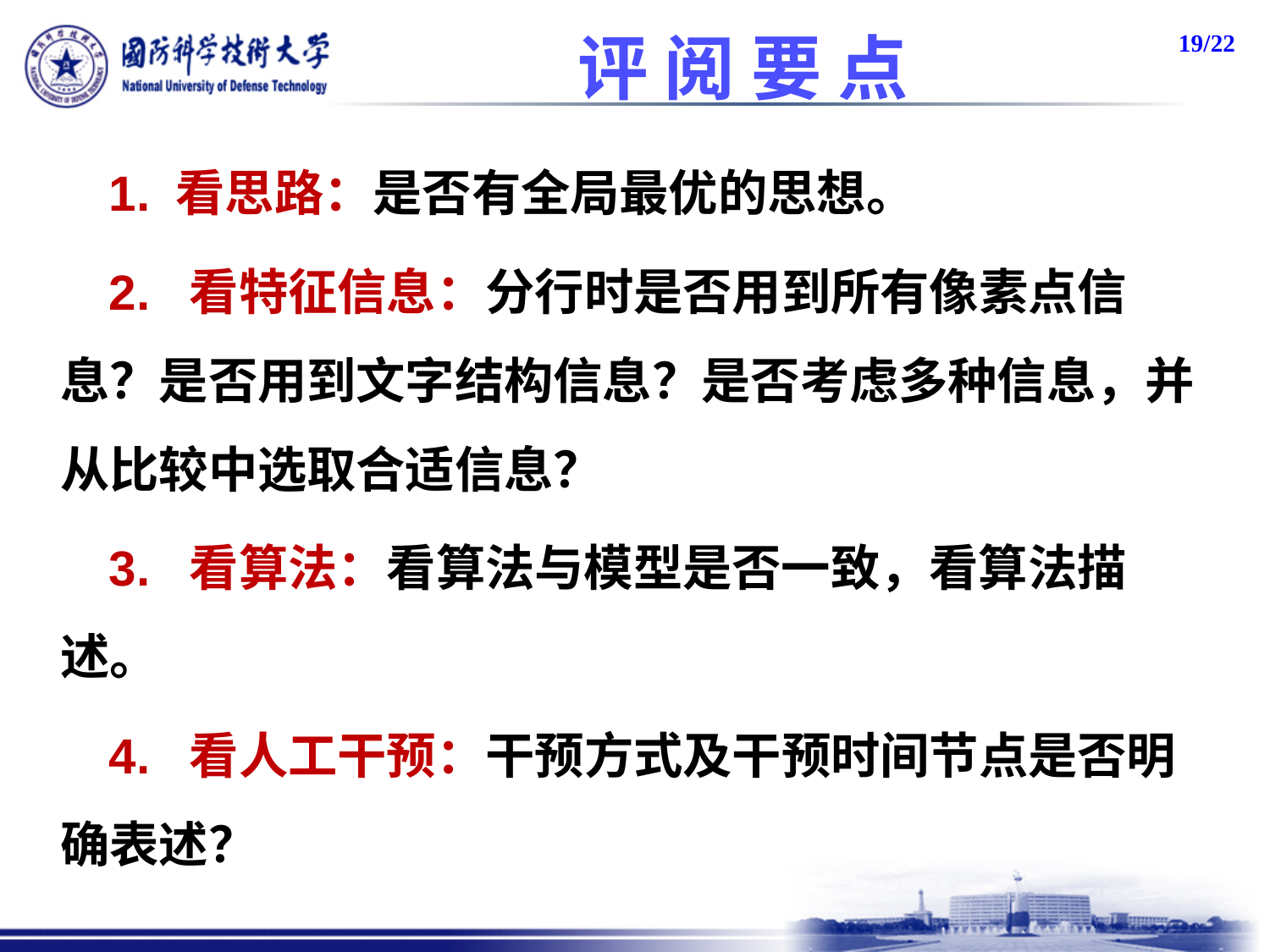

# 评 阅 要 点

       1. 看思路：是否有全局最优的思想。
       2.  看特征信息：分行时是否用到所有像素点信息？是否用到文字结构信息？是否考虑多种信息，并从比较中选取合适信息？
       3.  看算法：看算法与模型是否一致，看算法描述。
       4.  看人工干预：干预方式及干预时间节点是否明确表述？